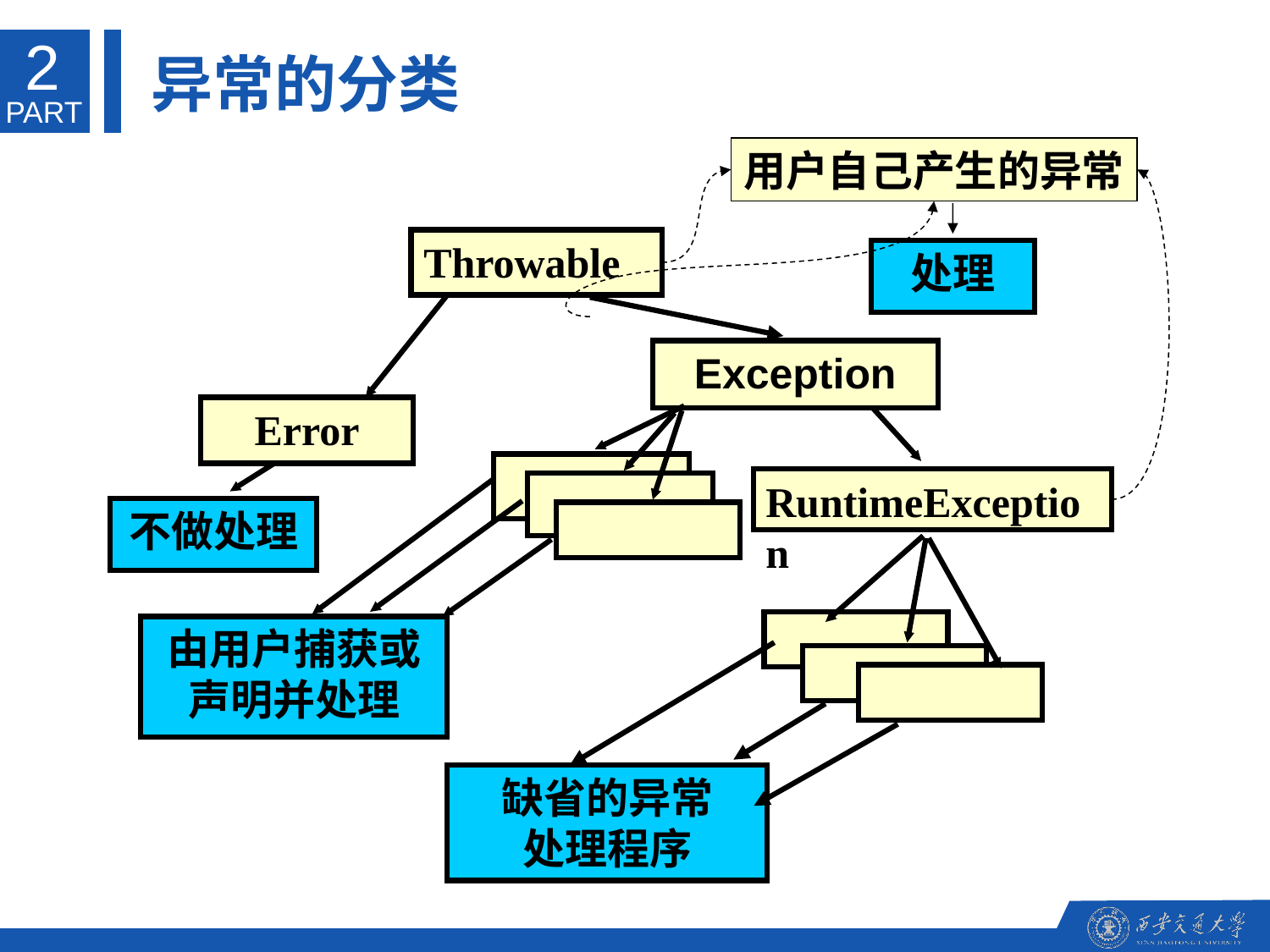

2
异常的分类
PART
用户自己产生的异常

Throwable
处理

Exception
Error

RuntimeException

不做处理

由用户捕获或
声明并处理

缺省的异常
处理程序